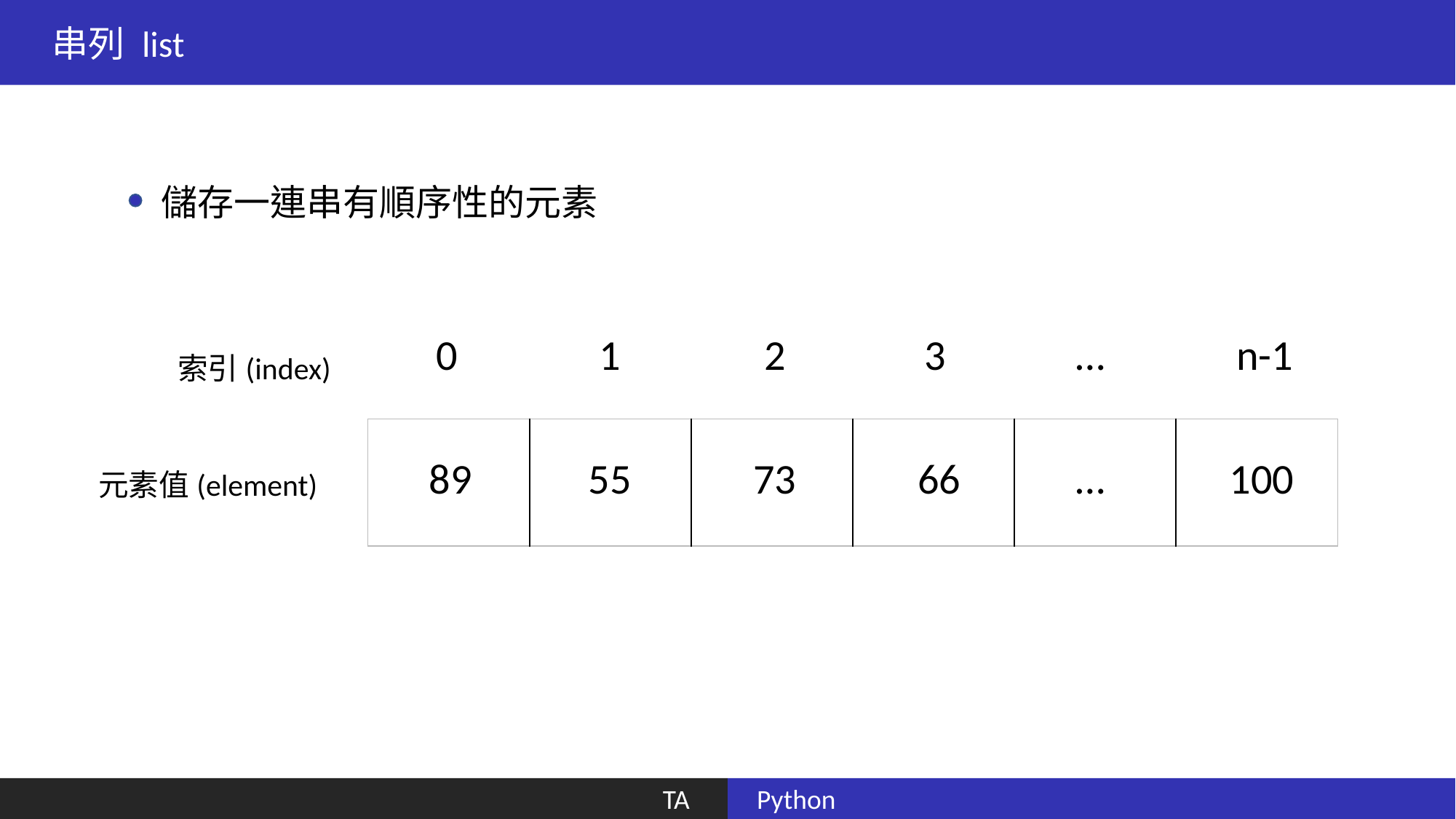

串列 list
儲存一連串有順序性的元素

0
1
2
3
…
n-1
索引(index)
|  |  |  |  |  |  |
| --- | --- | --- | --- | --- | --- |
89
55
73
66
…
100
元素值(element)
                                                                                                      TA
   Python